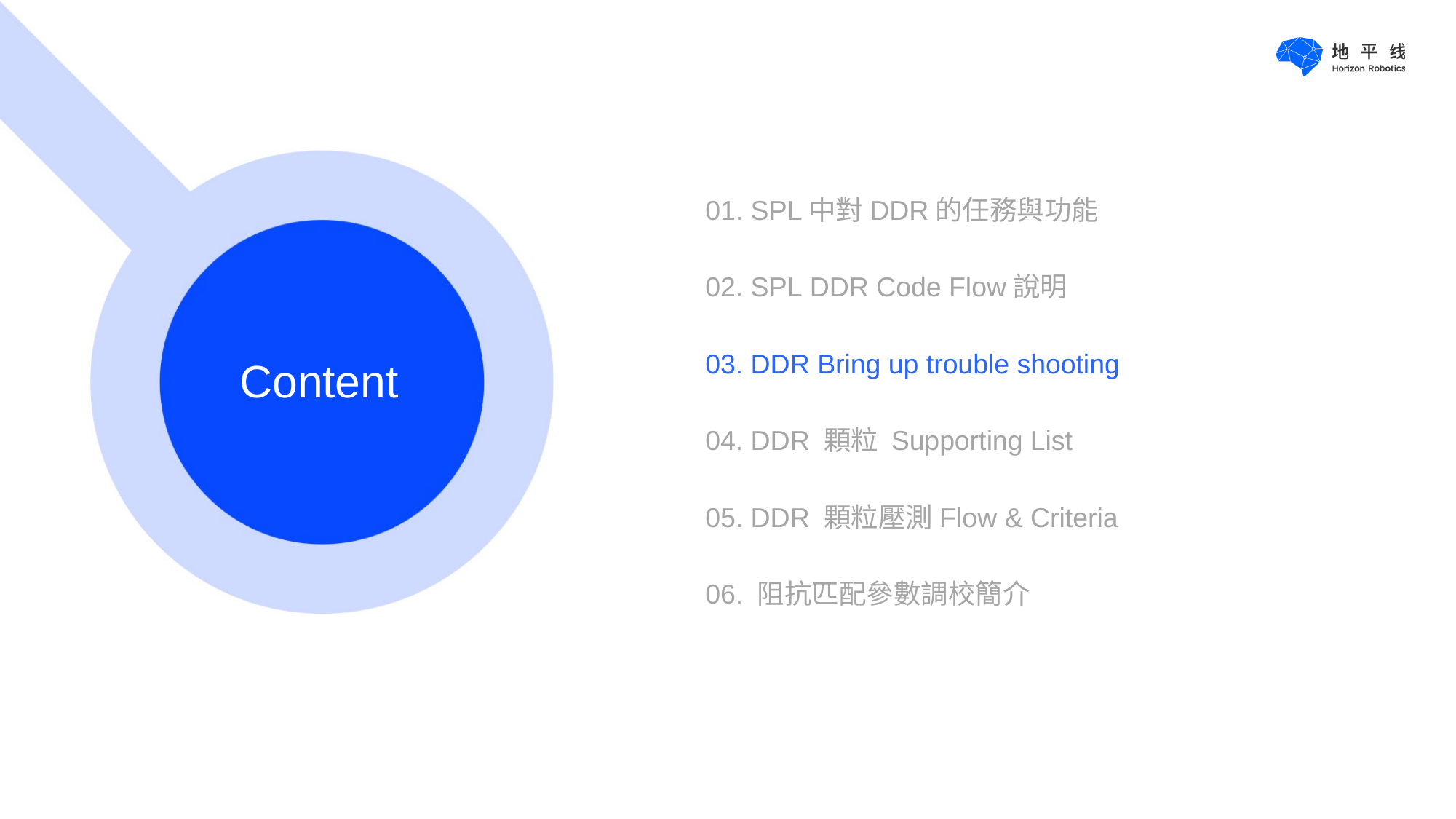

# 01. SPL中對DDR的任務與功能 02. SPL DDR Code Flow說明 03. DDR Bring up trouble shooting 04. DDR 顆粒 Supporting List 05. DDR 顆粒壓測Flow & Criteria 06. 阻抗匹配參數調校簡介